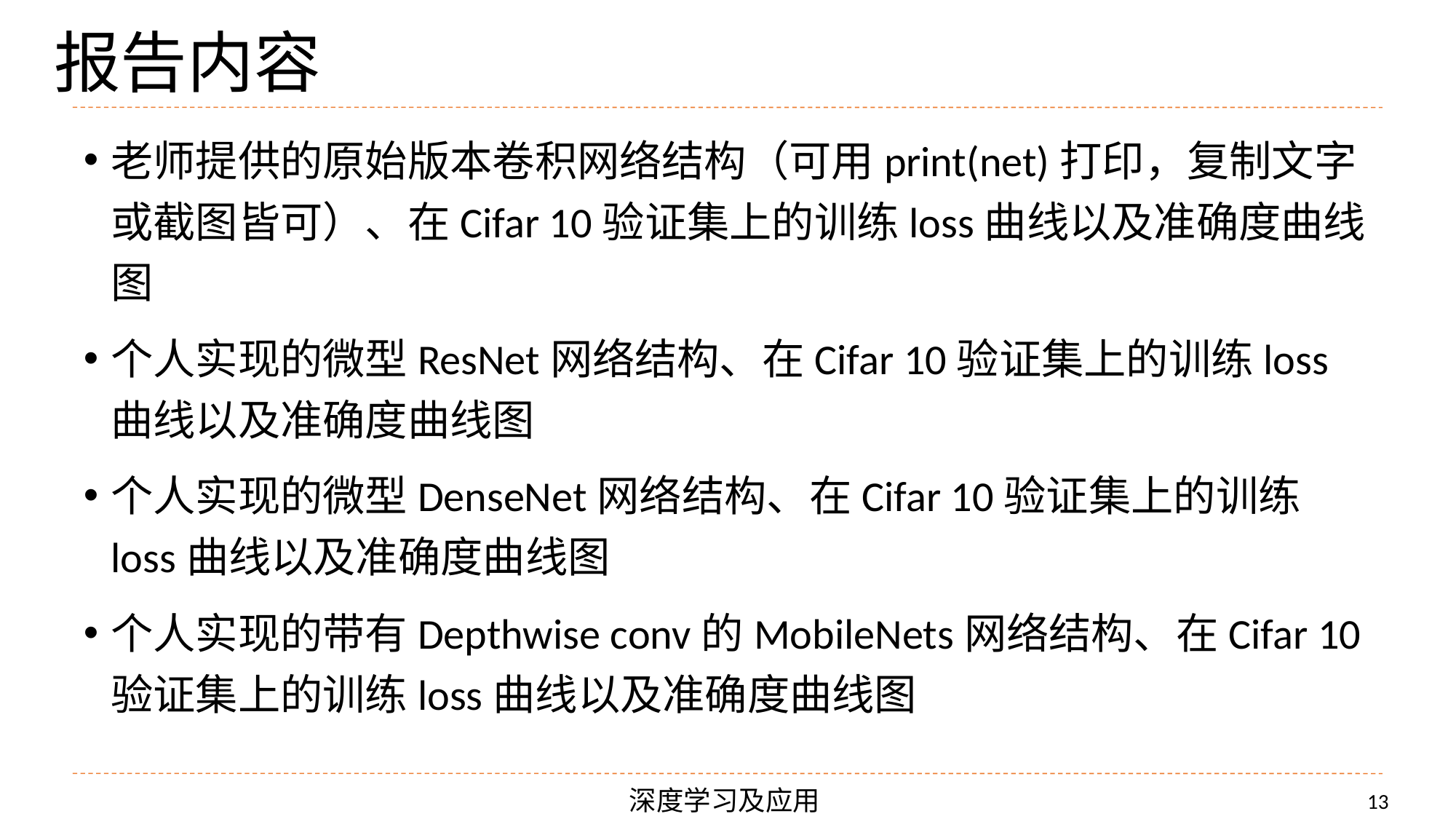

# 报告内容
老师提供的原始版本卷积网络结构（可用print(net)打印，复制文字或截图皆可）、在Cifar 10验证集上的训练loss曲线以及准确度曲线图
个人实现的微型ResNet网络结构、在Cifar 10验证集上的训练loss曲线以及准确度曲线图
个人实现的微型DenseNet网络结构、在Cifar 10验证集上的训练loss曲线以及准确度曲线图
个人实现的带有Depthwise conv的MobileNets网络结构、在Cifar 10验证集上的训练loss曲线以及准确度曲线图